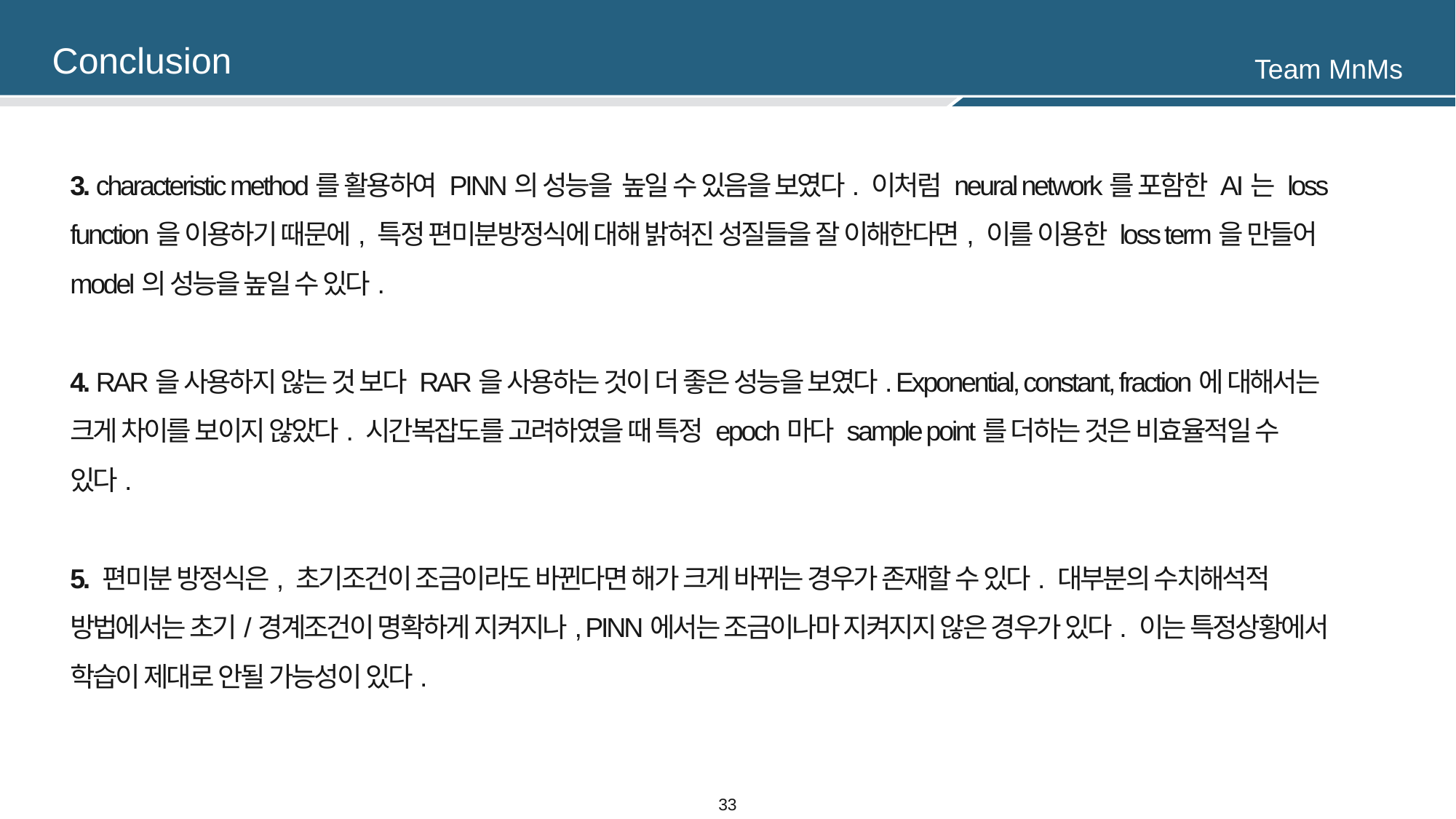

Conclusion
3. characteristic method를 활용하여 PINN의 성능을  높일 수 있음을 보였다. 이처럼 neural network를 포함한 AI는 loss function을 이용하기 때문에, 특정 편미분방정식에 대해 밝혀진 성질들을 잘 이해한다면, 이를 이용한 loss term을 만들어 model의 성능을 높일 수 있다.

4. RAR을 사용하지 않는 것 보다 RAR을 사용하는 것이 더 좋은 성능을 보였다. Exponential, constant, fraction에 대해서는 크게 차이를 보이지 않았다. 시간복잡도를 고려하였을 때 특정 epoch마다 sample point를 더하는 것은 비효율적일 수 있다.

5. 편미분 방정식은, 초기조건이 조금이라도 바뀐다면 해가 크게 바뀌는 경우가 존재할 수 있다. 대부분의 수치해석적 방법에서는 초기/경계조건이 명확하게 지켜지나, PINN에서는 조금이나마 지켜지지 않은 경우가 있다. 이는 특정상황에서 학습이 제대로 안될 가능성이 있다.